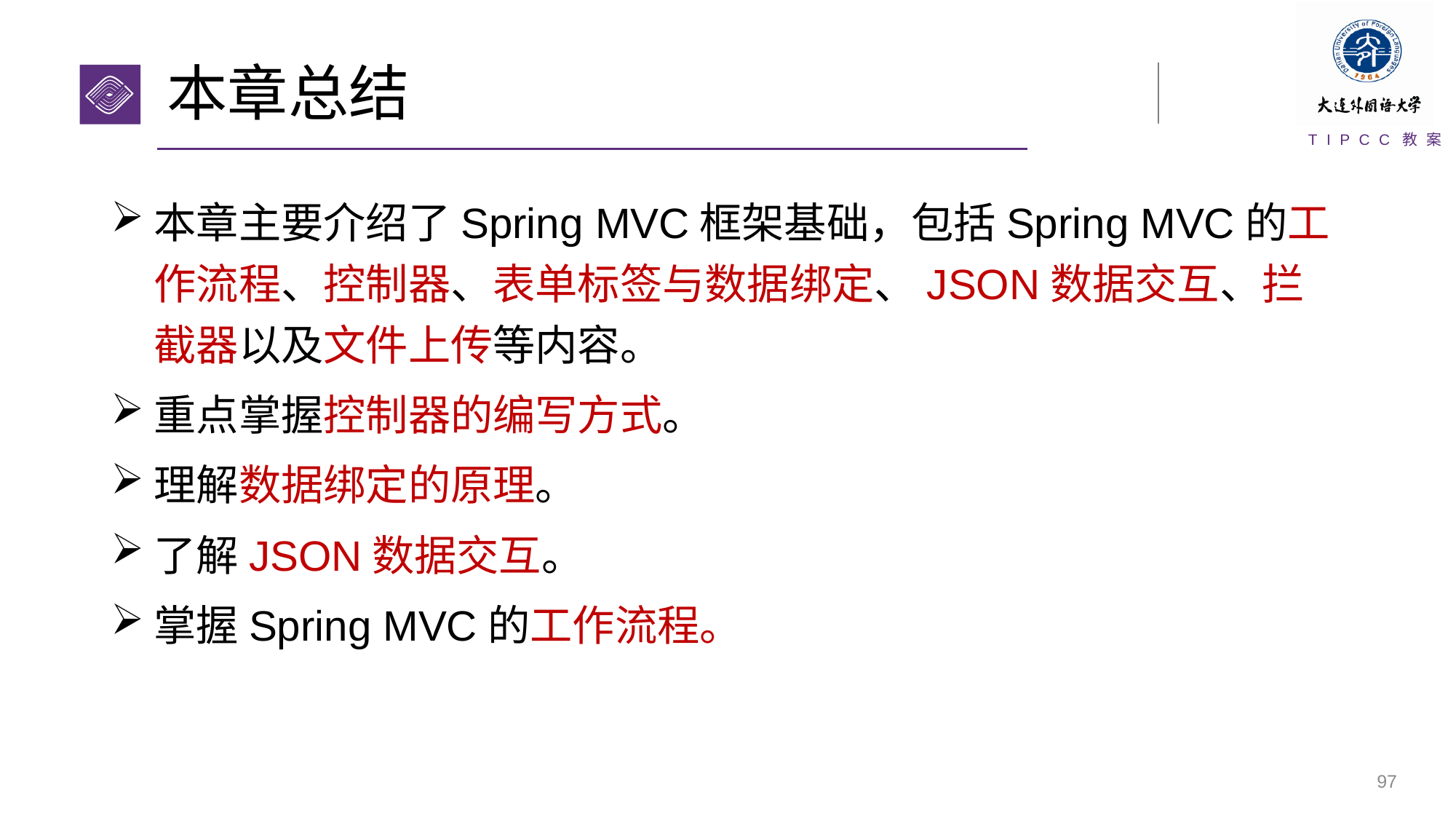

# 本章总结
本章主要介绍了Spring MVC框架基础，包括Spring MVC的工作流程、控制器、表单标签与数据绑定、JSON数据交互、拦截器以及文件上传等内容。
重点掌握控制器的编写方式。
理解数据绑定的原理。
了解JSON数据交互。
掌握Spring MVC的工作流程。
97